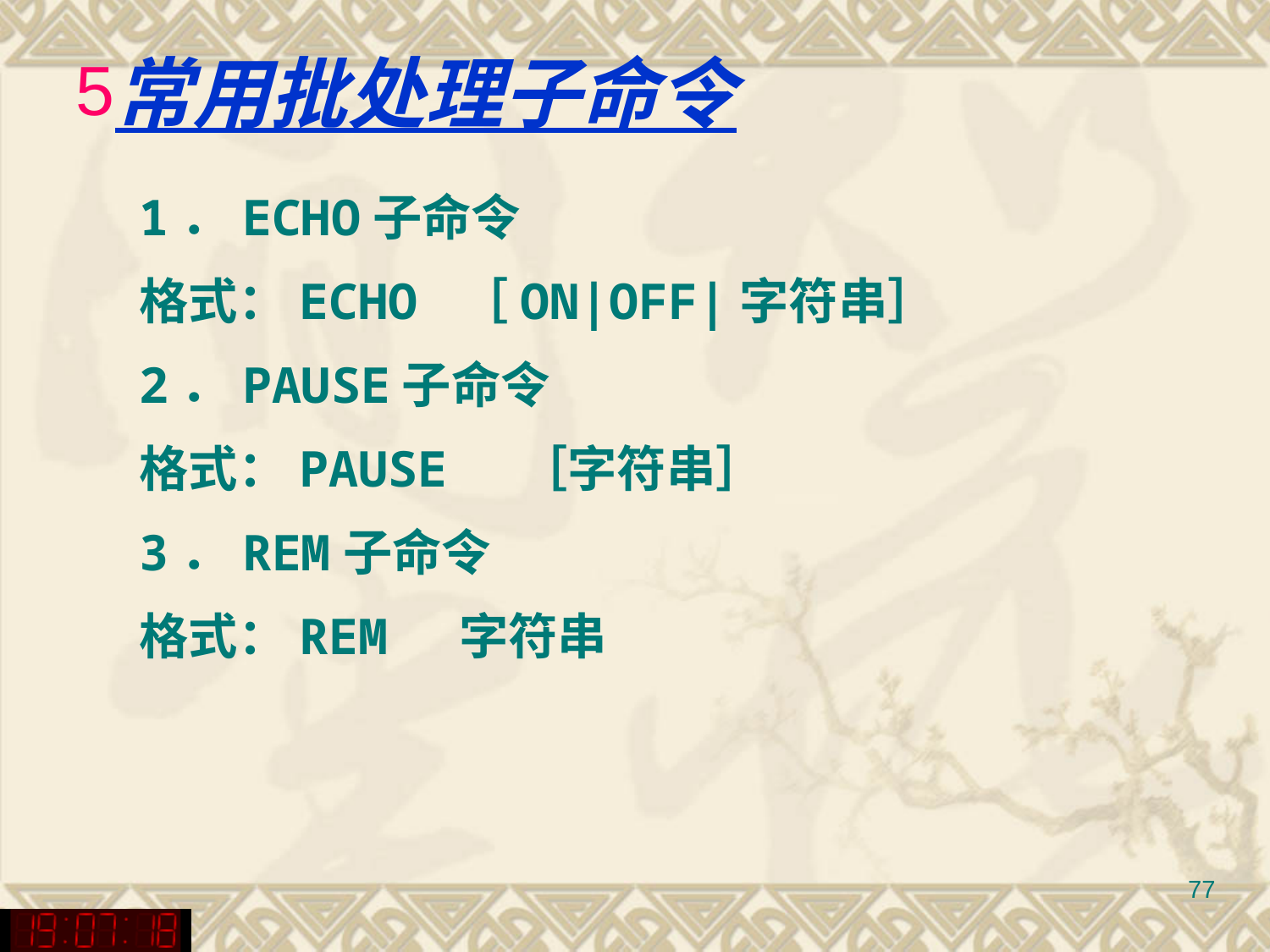

常用批处理子命令
1．ECHO子命令
格式：ECHO ［ON|OFF|字符串］
2．PAUSE子命令
格式：PAUSE  ［字符串］
3．REM子命令
格式：REM  字符串
77